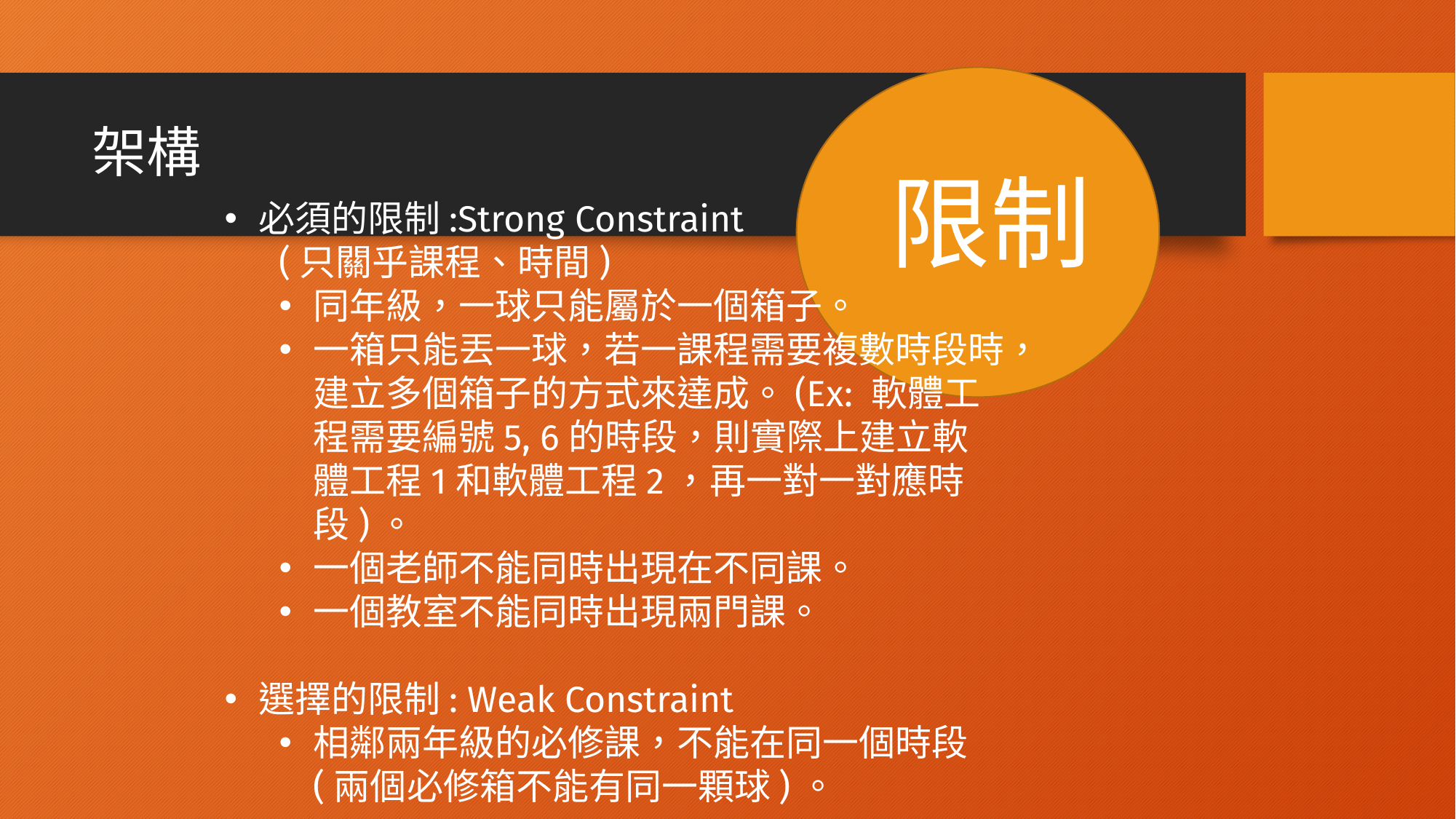

# 架構
限制
必須的限制:Strong Constraint
(只關乎課程、時間)
同年級，一球只能屬於一個箱子。
一箱只能丟一球，若一課程需要複數時段時，建立多個箱子的方式來達成。(Ex: 軟體工程需要編號5, 6的時段，則實際上建立軟體工程1和軟體工程2，再一對一對應時段)。
一個老師不能同時出現在不同課。
一個教室不能同時出現兩門課。

選擇的限制: Weak Constraint
相鄰兩年級的必修課，不能在同一個時段 (兩個必修箱不能有同一顆球)。